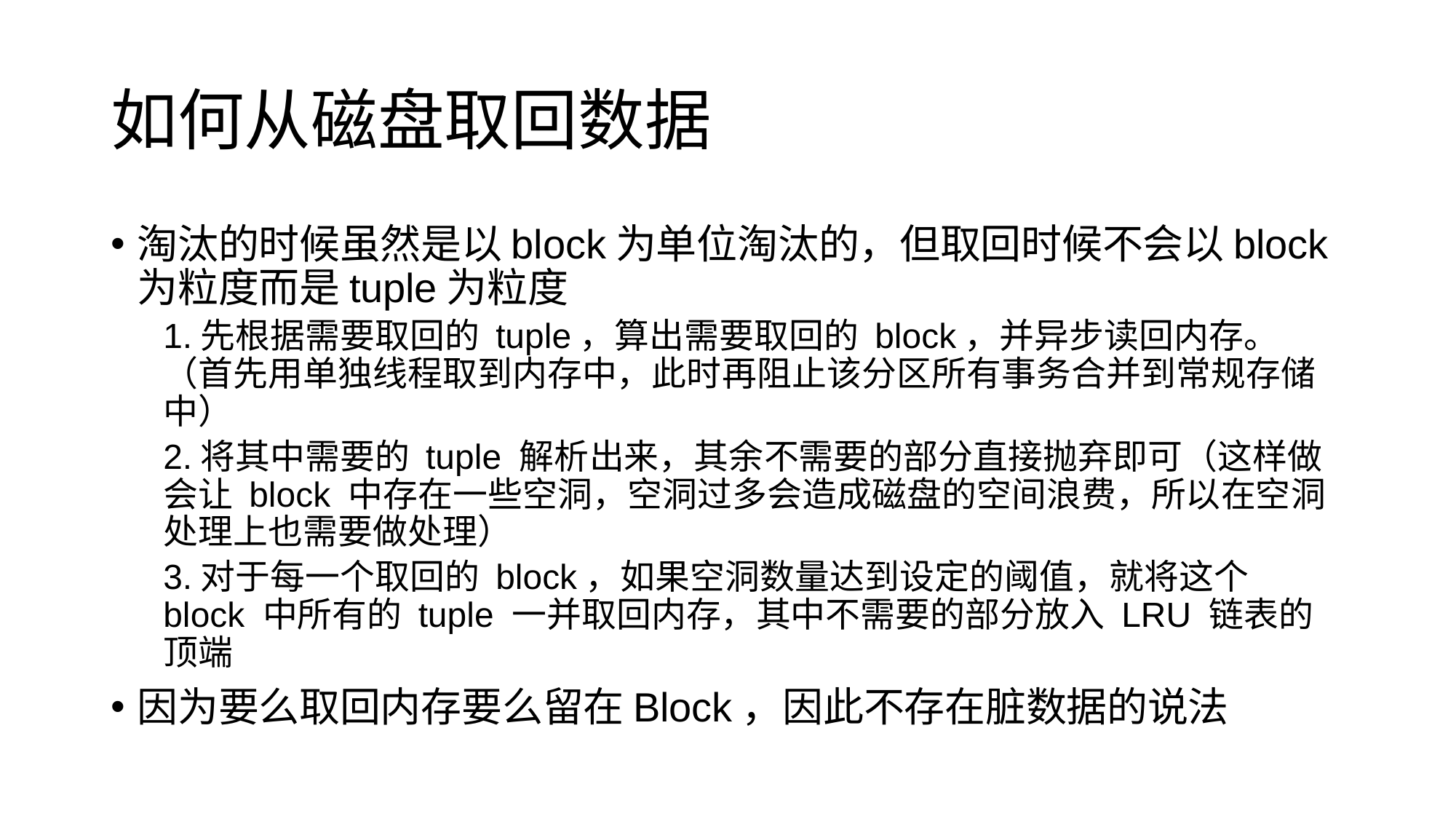

# 如何从磁盘取回数据
淘汰的时候虽然是以block为单位淘汰的，但取回时候不会以block为粒度而是tuple为粒度
1.先根据需要取回的 tuple，算出需要取回的 block，并异步读回内存。（首先用单独线程取到内存中，此时再阻止该分区所有事务合并到常规存储中）
2.将其中需要的 tuple 解析出来，其余不需要的部分直接抛弃即可（这样做会让 block 中存在一些空洞，空洞过多会造成磁盘的空间浪费，所以在空洞处理上也需要做处理）
3.对于每一个取回的 block，如果空洞数量达到设定的阈值，就将这个 block 中所有的 tuple 一并取回内存，其中不需要的部分放入 LRU 链表的顶端
因为要么取回内存要么留在Block，因此不存在脏数据的说法